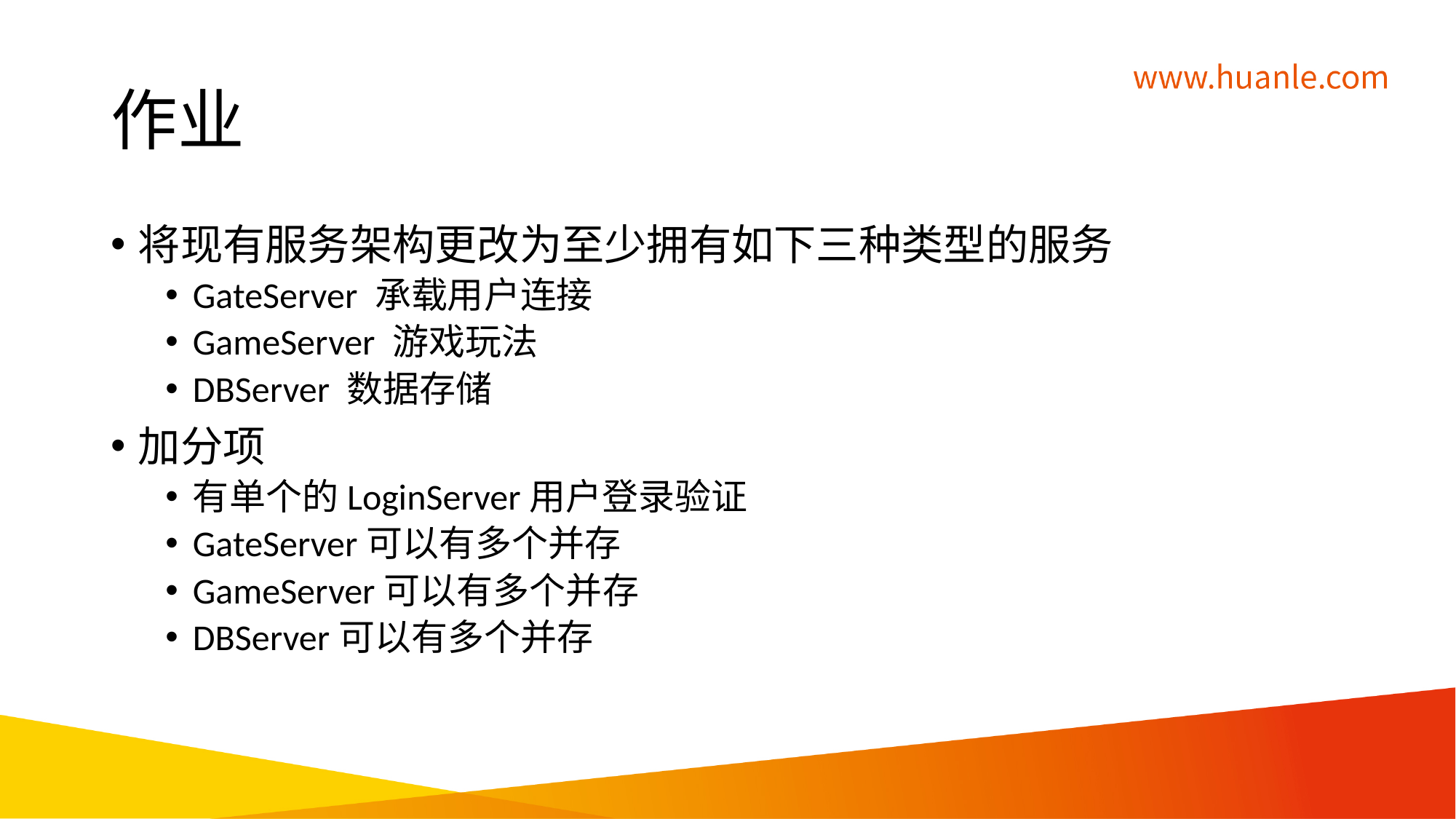

# 作业
将现有服务架构更改为至少拥有如下三种类型的服务
GateServer 承载用户连接
GameServer 游戏玩法
DBServer 数据存储
加分项
有单个的LoginServer用户登录验证
GateServer可以有多个并存
GameServer可以有多个并存
DBServer可以有多个并存